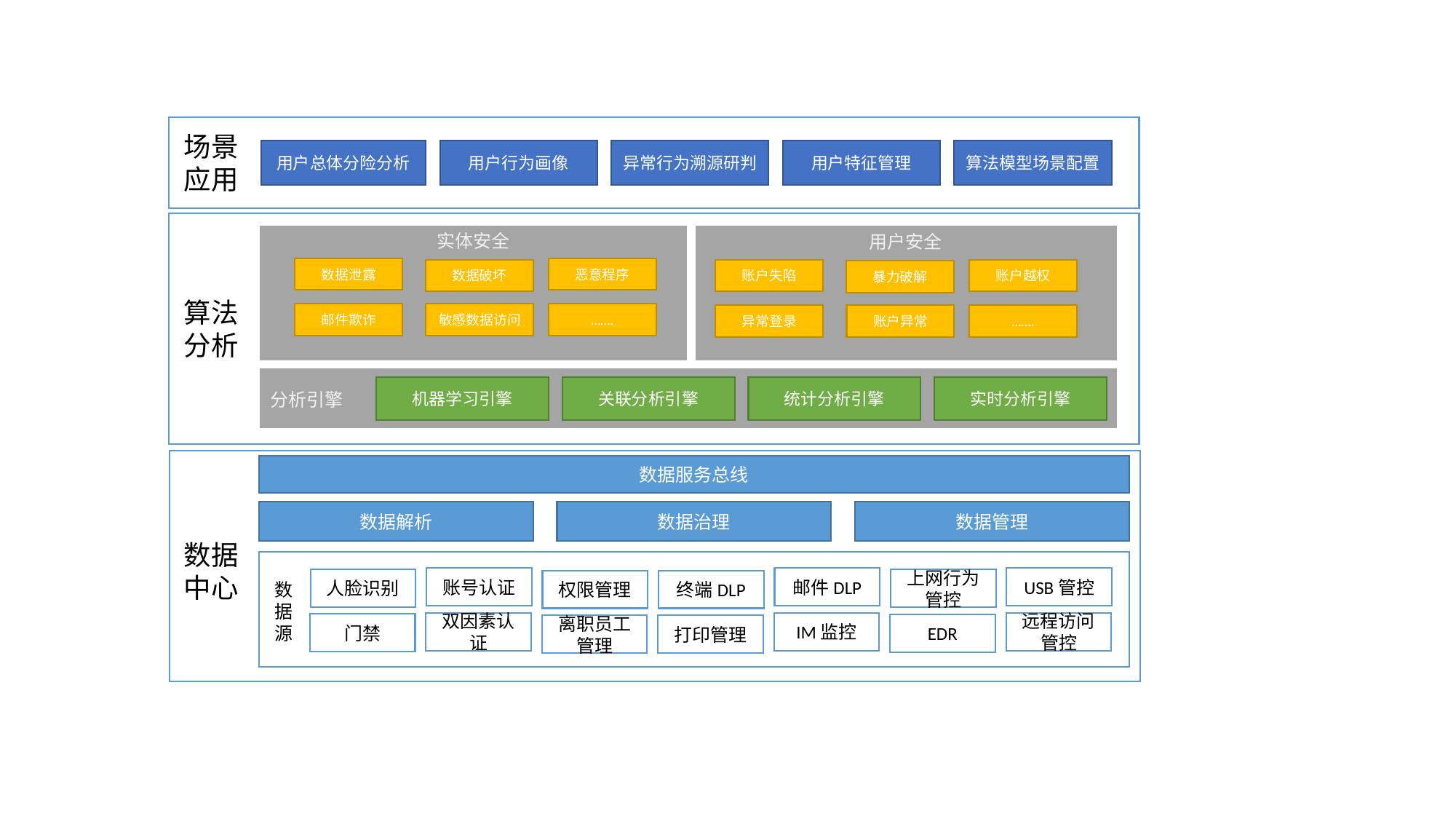

场景应用
用户总体分险分析
用户行为画像
异常行为溯源研判
用户特征管理
算法模型场景配置

实体安全

用户安全
恶意程序
数据泄露
数据破坏
账户越权
账户失陷
暴力破解
算法分析
邮件欺诈
敏感数据访问
…….
异常登录
账户异常
…….

机器学习引擎
关联分析引擎
统计分析引擎
实时分析引擎
分析引擎

数据服务总线
数据解析
数据治理
数据管理
数据中心

账号认证
邮件DLP
USB管控
人脸识别
上网行为管控
权限管理
终端DLP
数据源
双因素认证
IM监控
远程访问管控
门禁
EDR
离职员工管理
打印管理